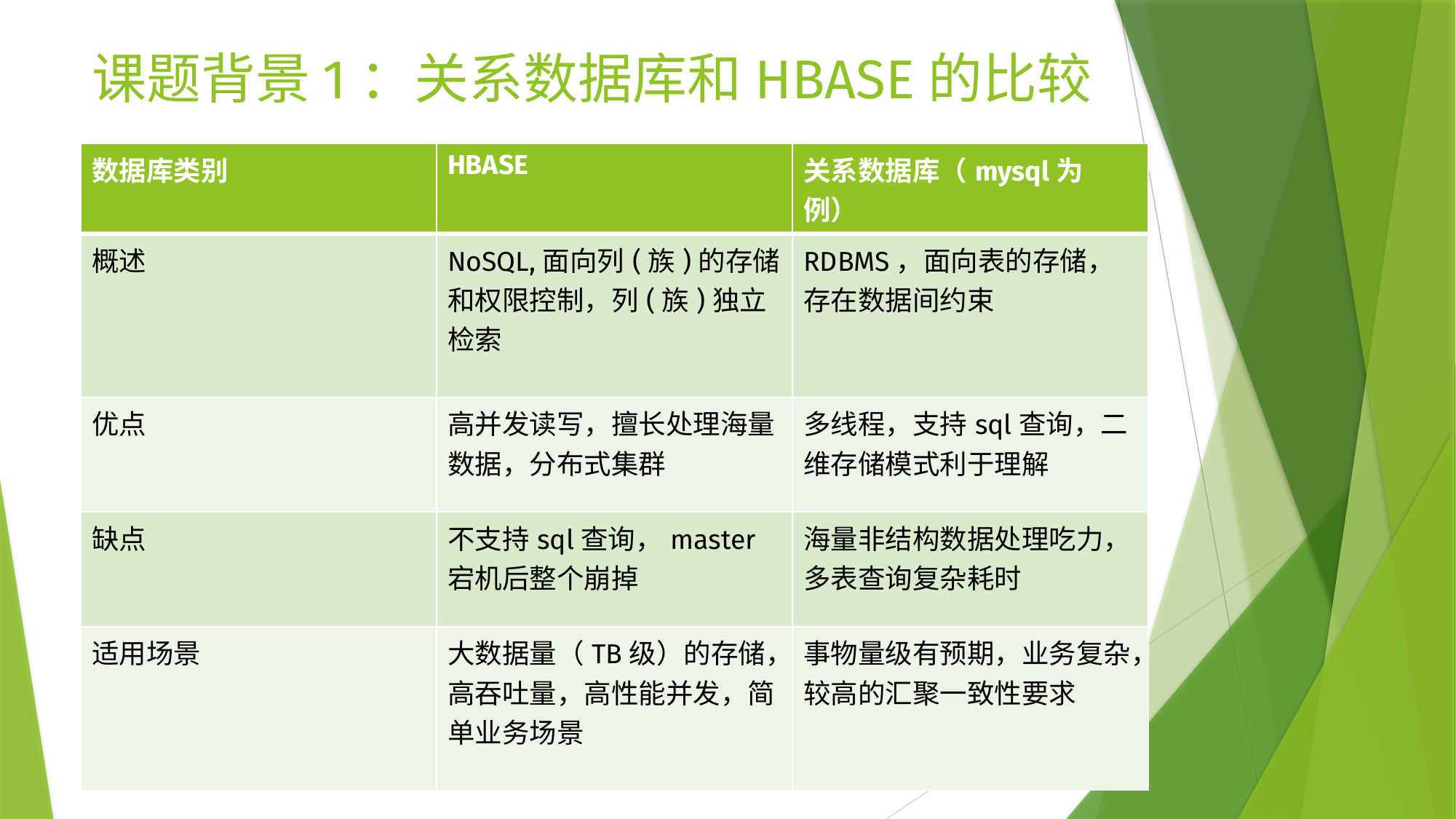

# 课题背景1：关系数据库和HBASE的比较
| 数据库类别 | HBASE | 关系数据库（mysql为例） |
| --- | --- | --- |
| 概述 | NoSQL,面向列(族)的存储和权限控制，列(族)独立检索 | RDBMS，面向表的存储，存在数据间约束 |
| 优点 | 高并发读写，擅长处理海量数据，分布式集群 | 多线程，支持sql查询，二维存储模式利于理解 |
| 缺点 | 不支持sql查询，master宕机后整个崩掉 | 海量非结构数据处理吃力，多表查询复杂耗时 |
| 适用场景 | 大数据量（TB级）的存储，高吞吐量，高性能并发，简单业务场景 | 事物量级有预期，业务复杂，较高的汇聚一致性要求 |